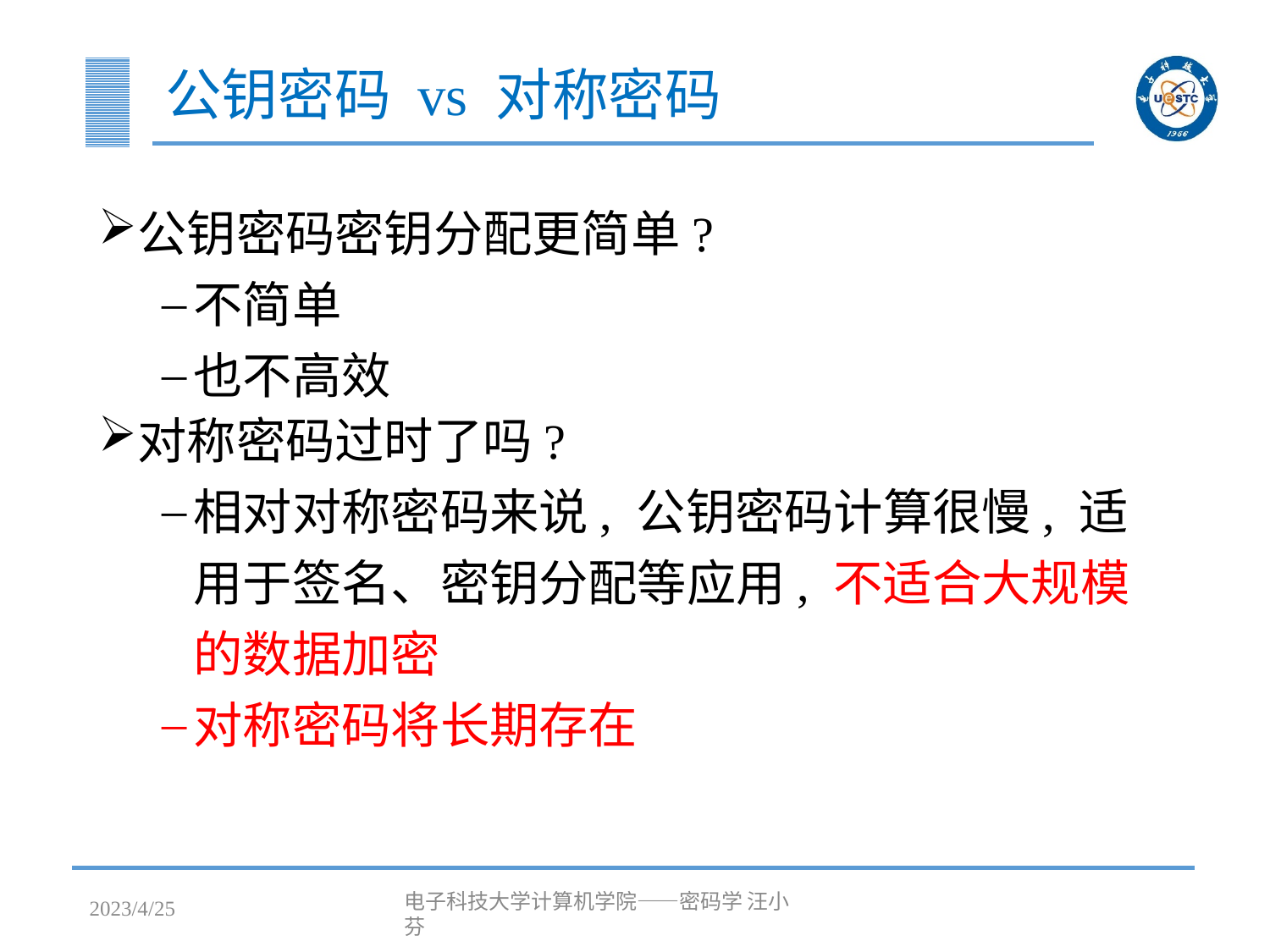

# 公钥密码 vs 对称密码
公钥密码密钥分配更简单?
不简单
也不高效
对称密码过时了吗?
相对对称密码来说, 公钥密码计算很慢, 适用于签名、密钥分配等应用, 不适合大规模的数据加密
对称密码将长期存在

2023/4/25
电子科技大学计算机学院——密码学 汪小芬